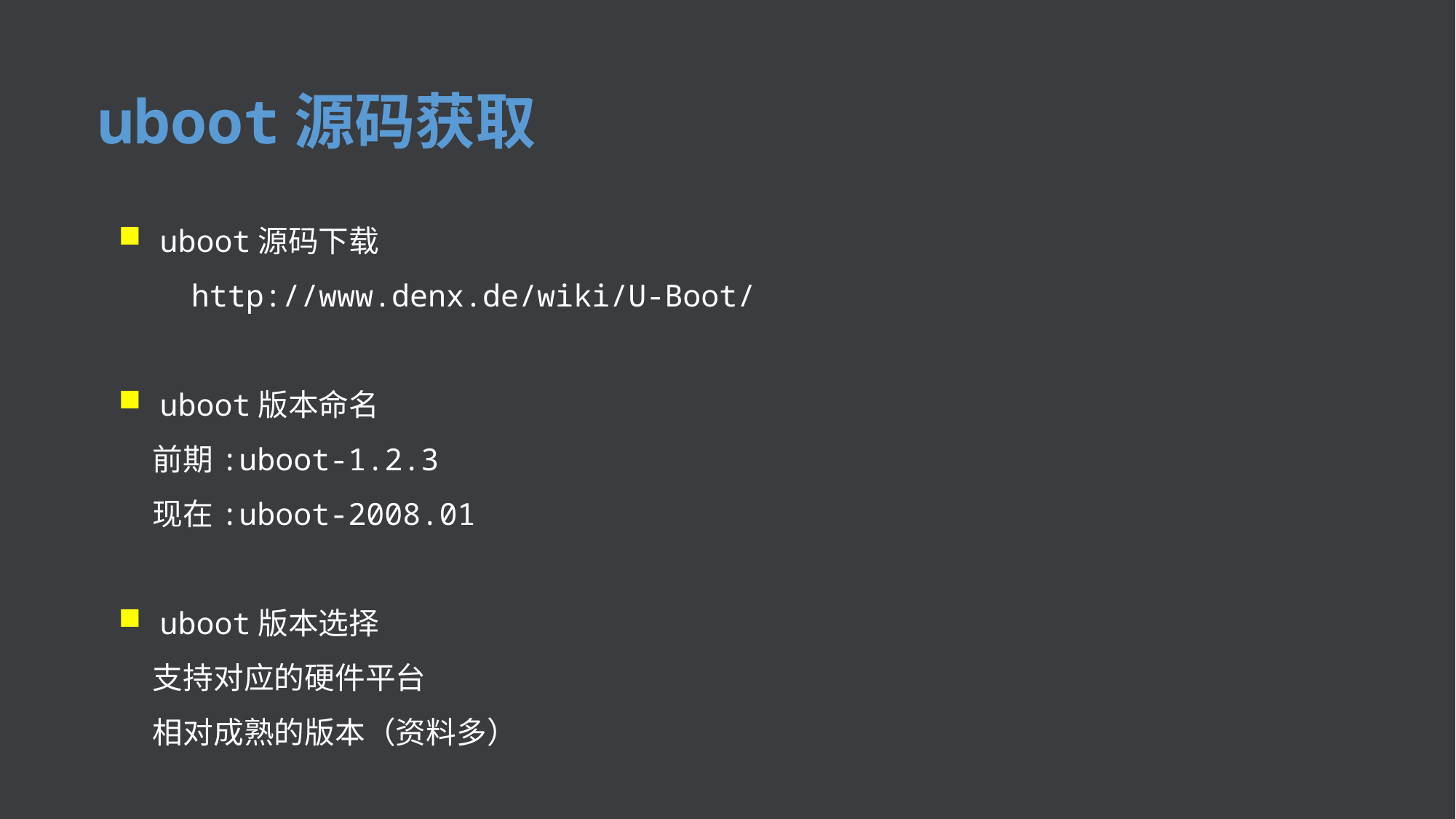

uboot源码获取

 uboot源码下载
    http://www.denx.de/wiki/U-Boot/

 uboot版本命名
    前期:uboot-1.2.3
    现在:uboot-2008.01

 uboot版本选择
    支持对应的硬件平台
    相对成熟的版本（资料多）